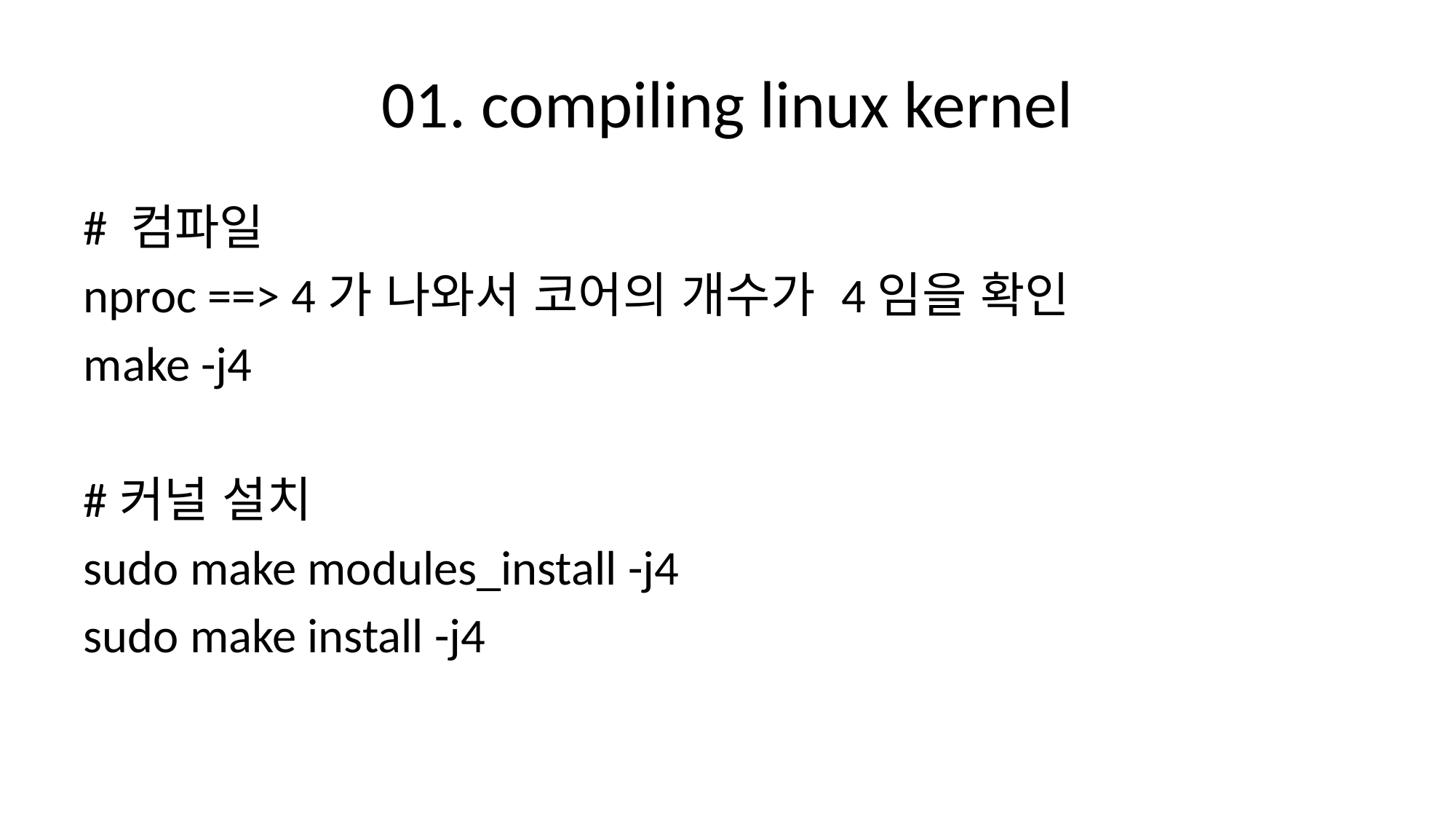

# 01. compiling linux kernel
# 컴파일
nproc ==> 4가 나와서 코어의 개수가 4임을 확인
make -j4

#커널 설치
sudo make modules_install -j4
sudo make install -j4